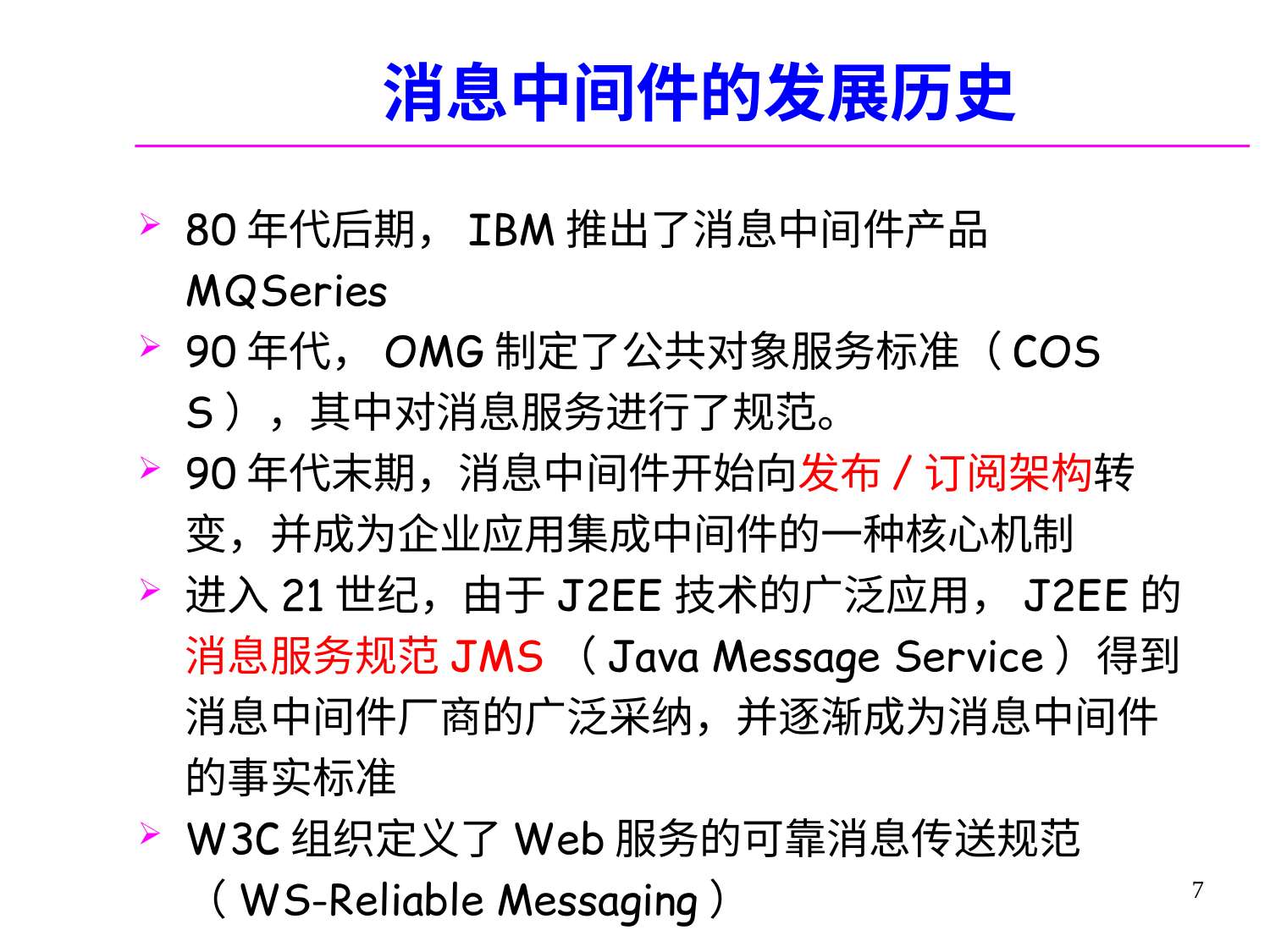

# 消息中间件的发展历史
80年代后期，IBM推出了消息中间件产品MQSeries
90年代，OMG制定了公共对象服务标准（COSS），其中对消息服务进行了规范。
90年代末期，消息中间件开始向发布/订阅架构转变，并成为企业应用集成中间件的一种核心机制
进入21世纪，由于J2EE技术的广泛应用，J2EE的消息服务规范JMS（Java Message Service）得到消息中间件厂商的广泛采纳，并逐渐成为消息中间件的事实标准
W3C组织定义了Web服务的可靠消息传送规范（WS-Reliable Messaging）

7